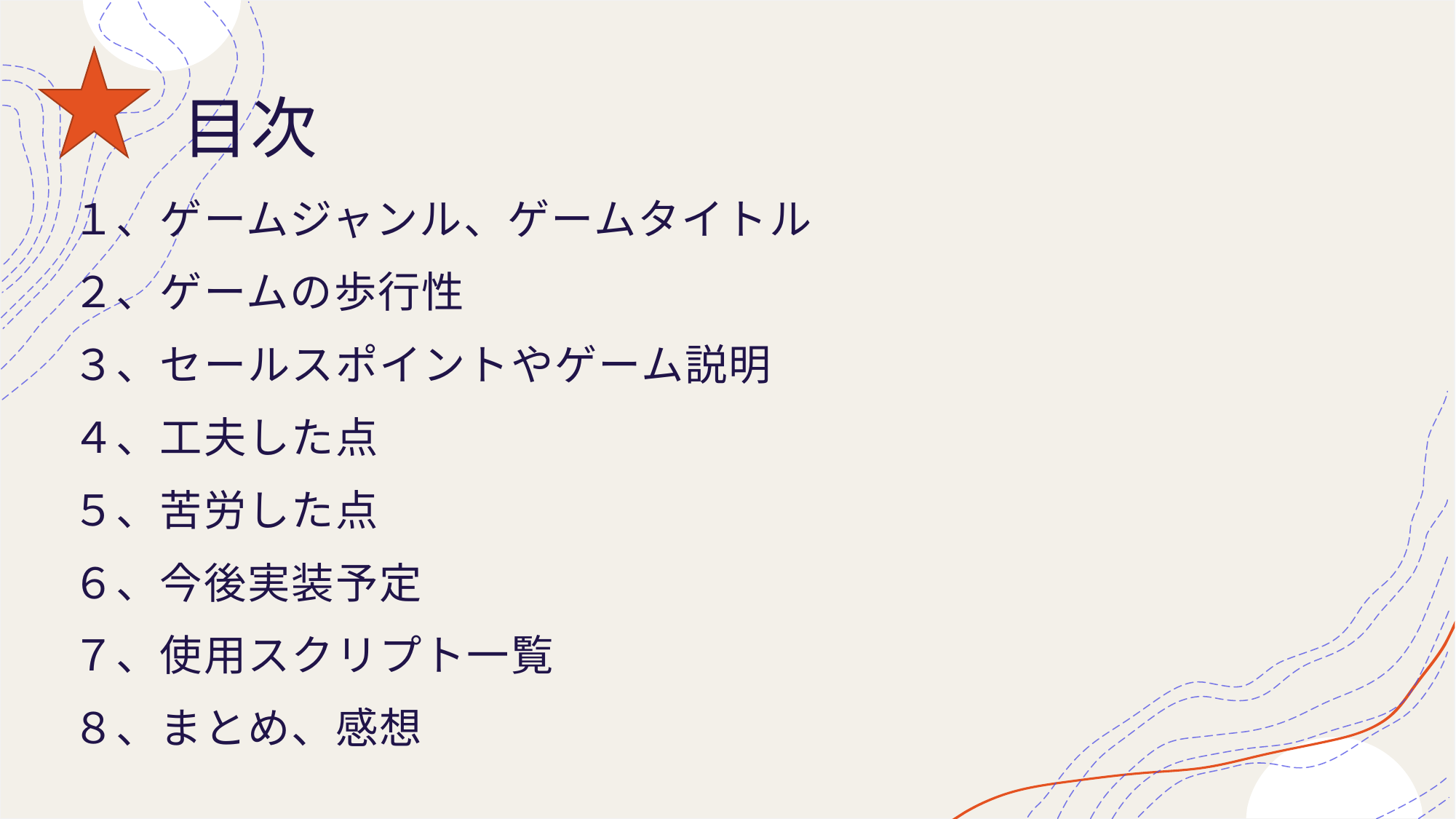

# 目次

１、ゲームジャンル、ゲームタイトル
２、ゲームの歩行性
３、セールスポイントやゲーム説明
４、工夫した点
５、苦労した点
６、今後実装予定
７、使用スクリプト一覧
８、まとめ、感想